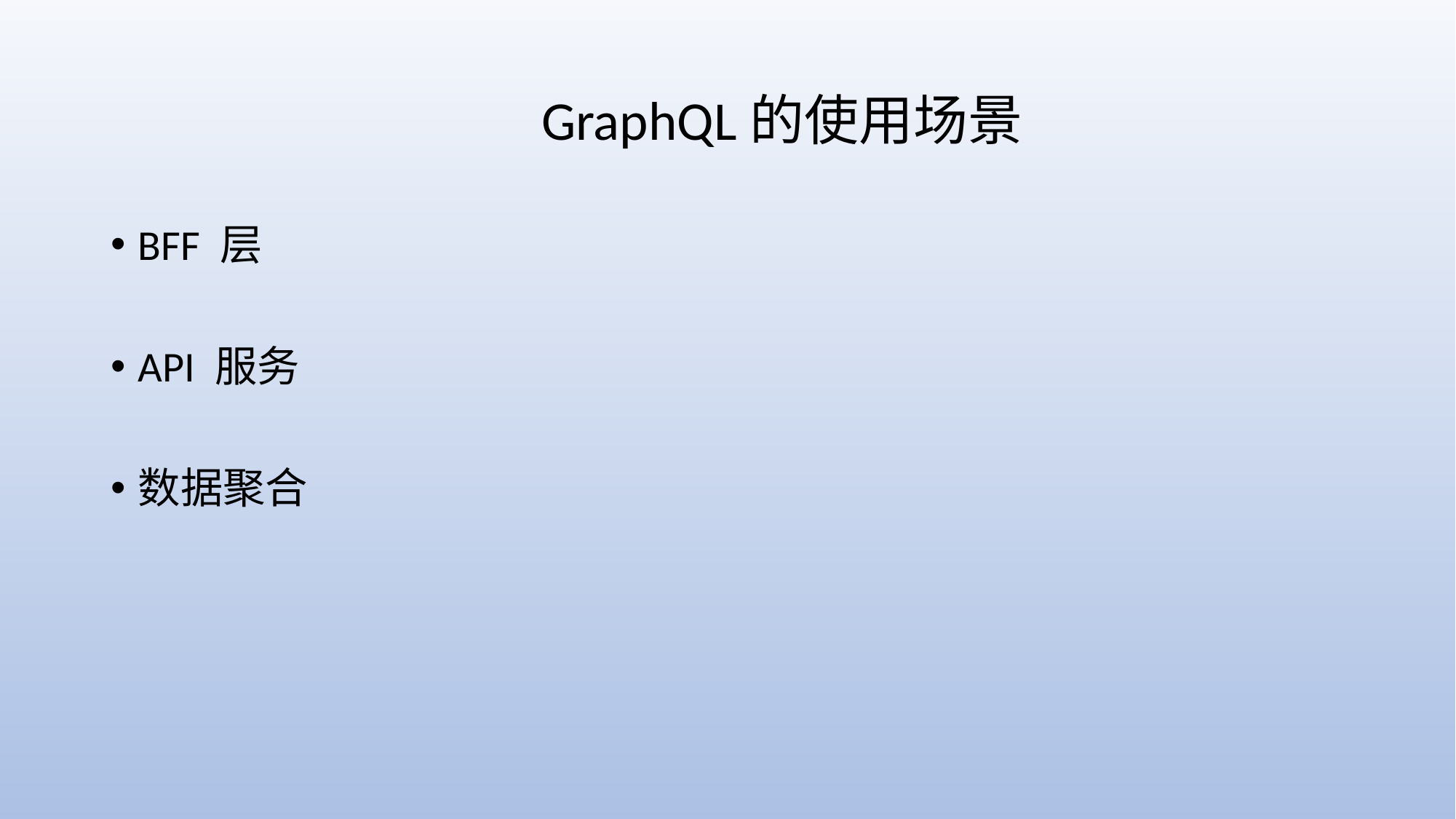

# GraphQL的使用场景
BFF 层

API 服务

数据聚合